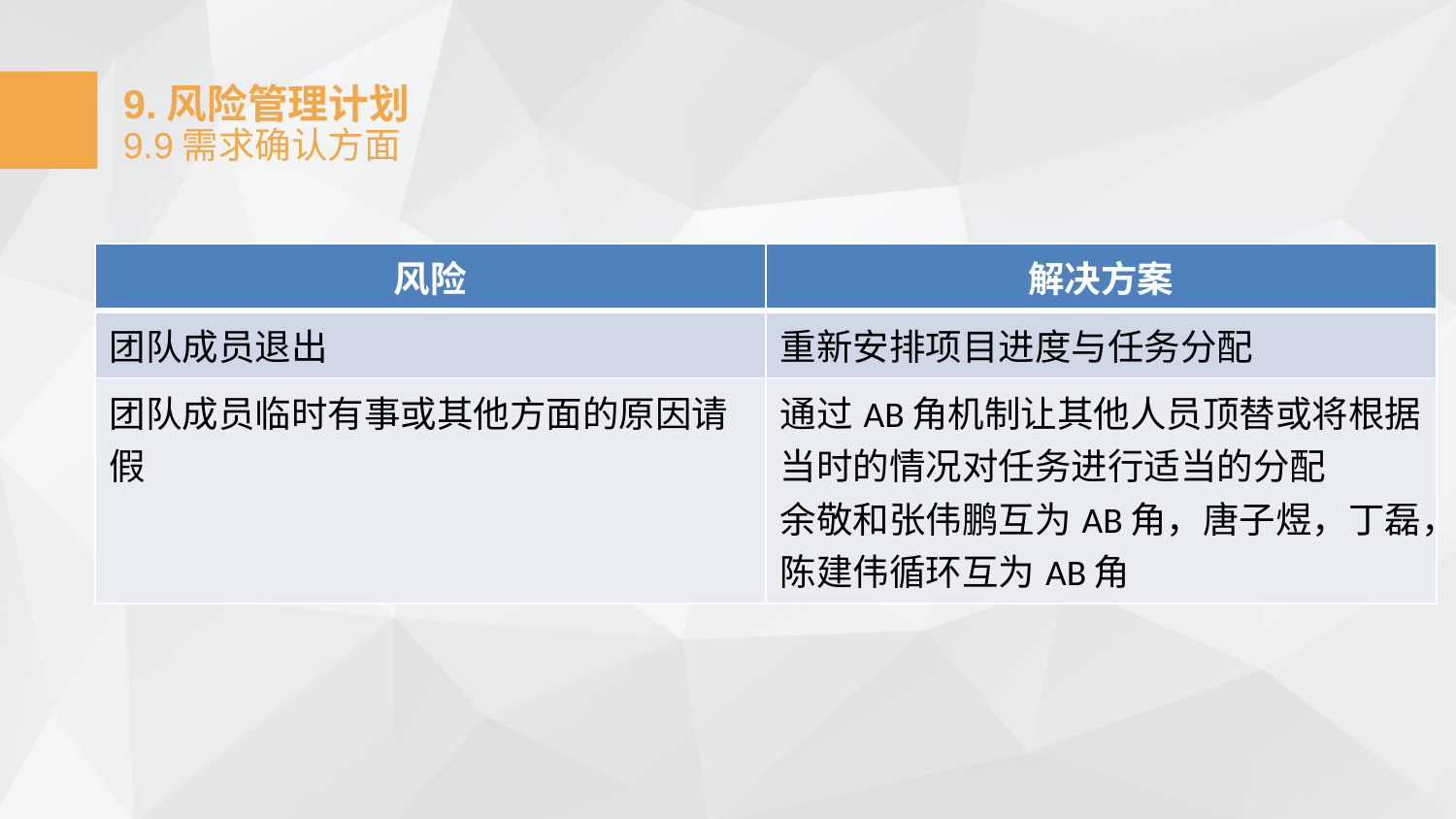

9.风险管理计划
9.9需求确认方面
| 风险 | 解决方案 |
| --- | --- |
| 团队成员退出 | 重新安排项目进度与任务分配 |
| 团队成员临时有事或其他方面的原因请假 | 通过AB角机制让其他人员顶替或将根据当时的情况对任务进行适当的分配 余敬和张伟鹏互为AB角，唐子煜，丁磊，陈建伟循环互为AB角 |